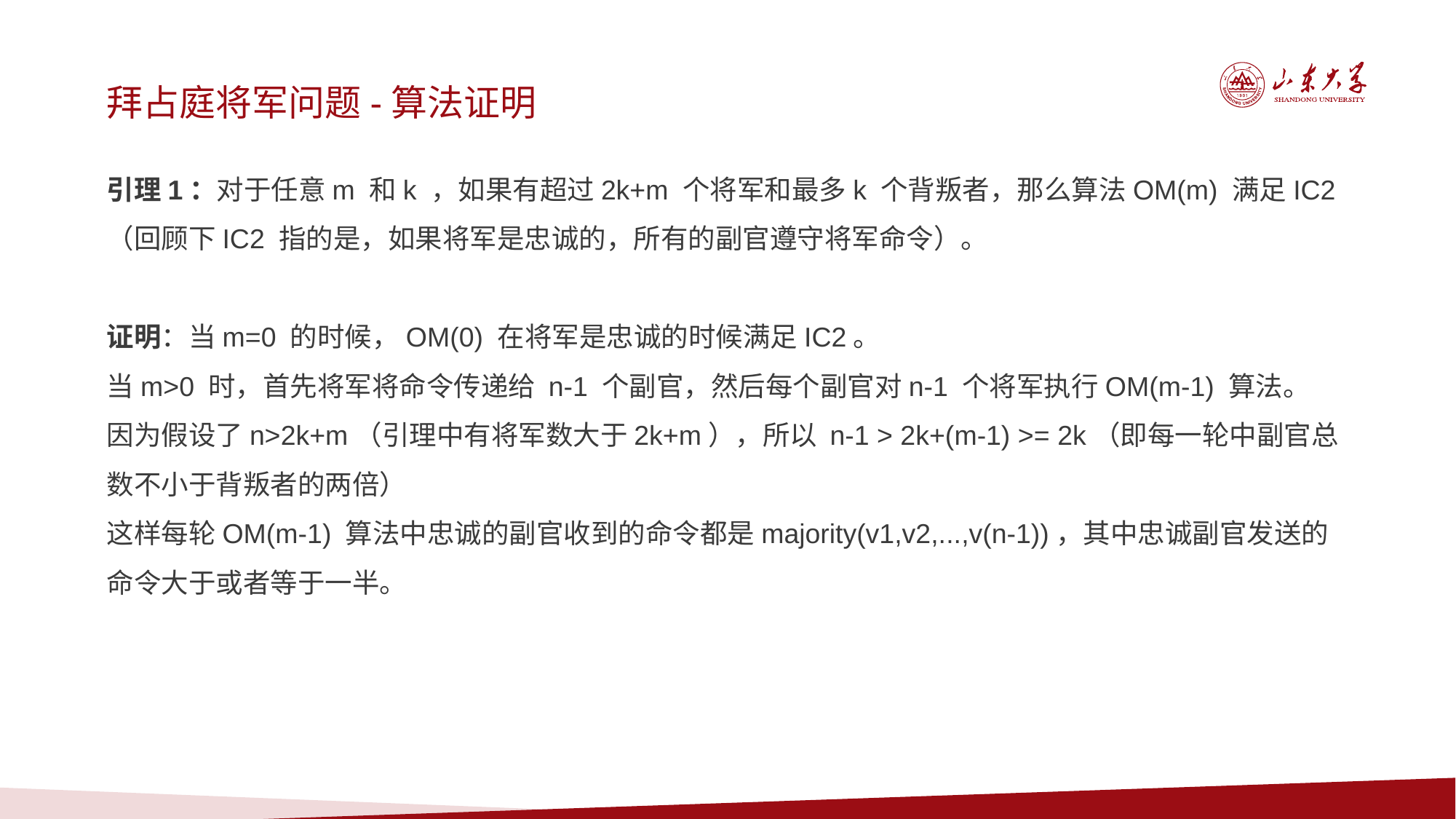

拜占庭将军问题-算法证明
引理1：对于任意m 和k ，如果有超过2k+m 个将军和最多k 个背叛者，那么算法OM(m) 满足IC2 （回顾下IC2 指的是，如果将军是忠诚的，所有的副官遵守将军命令）。

证明：当m=0 的时候，OM(0) 在将军是忠诚的时候满足IC2。
当m>0 时，首先将军将命令传递给 n-1 个副官，然后每个副官对n-1 个将军执行OM(m-1) 算法。
因为假设了n>2k+m（引理中有将军数大于2k+m），所以 n-1 > 2k+(m-1) >= 2k（即每一轮中副官总数不小于背叛者的两倍）
这样每轮OM(m-1) 算法中忠诚的副官收到的命令都是majority(v1,v2,...,v(n-1))，其中忠诚副官发送的命令大于或者等于一半。